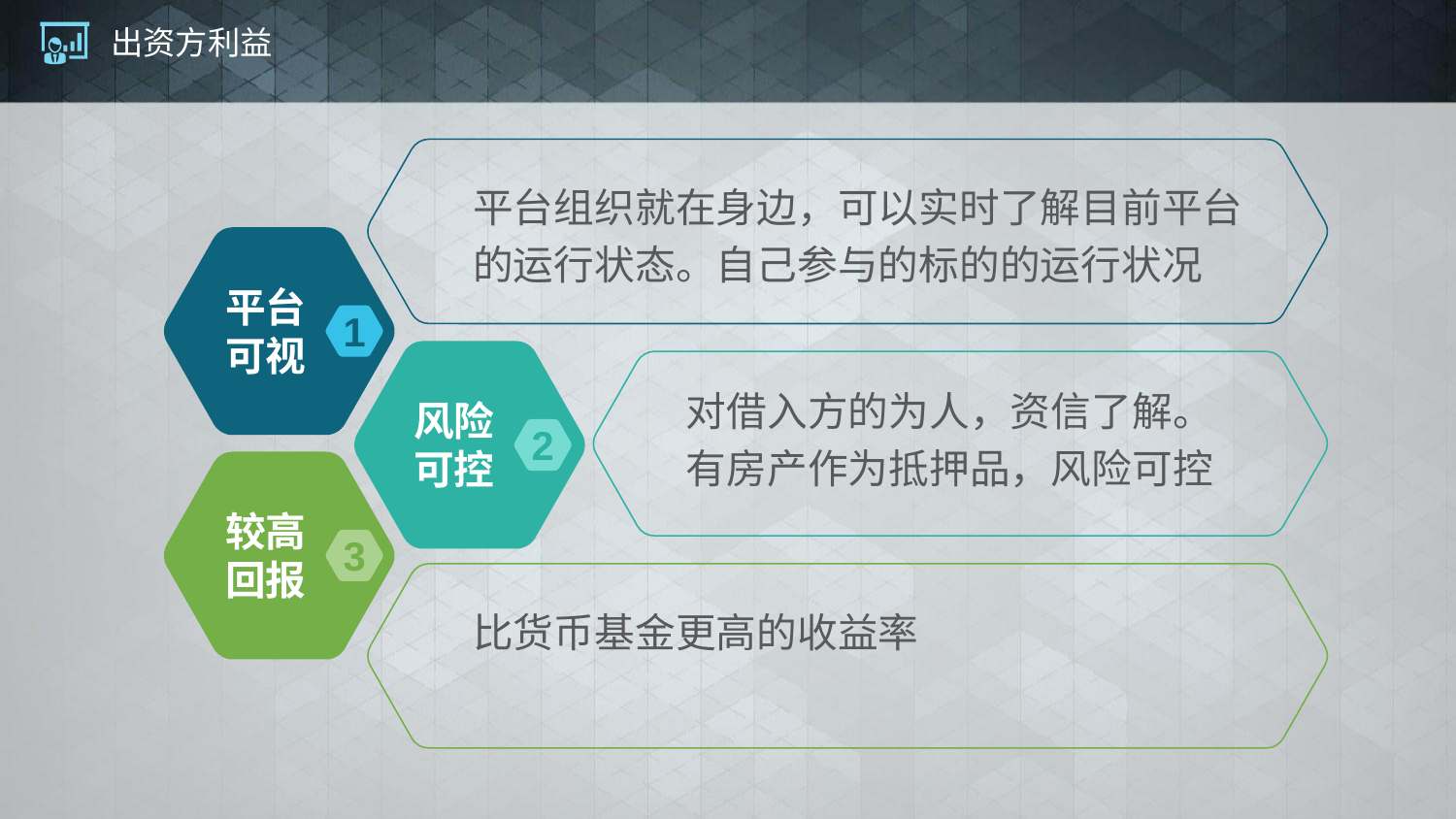

# 出资方利益

平台组织就在身边，可以实时了解目前平台

的运行状态。自己参与的标的的运行状况

平台可视

1

风险可控
对借入方的为人，资信了解。

有房产作为抵押品，风险可控

2

较高回报

3

比货币基金更高的收益率